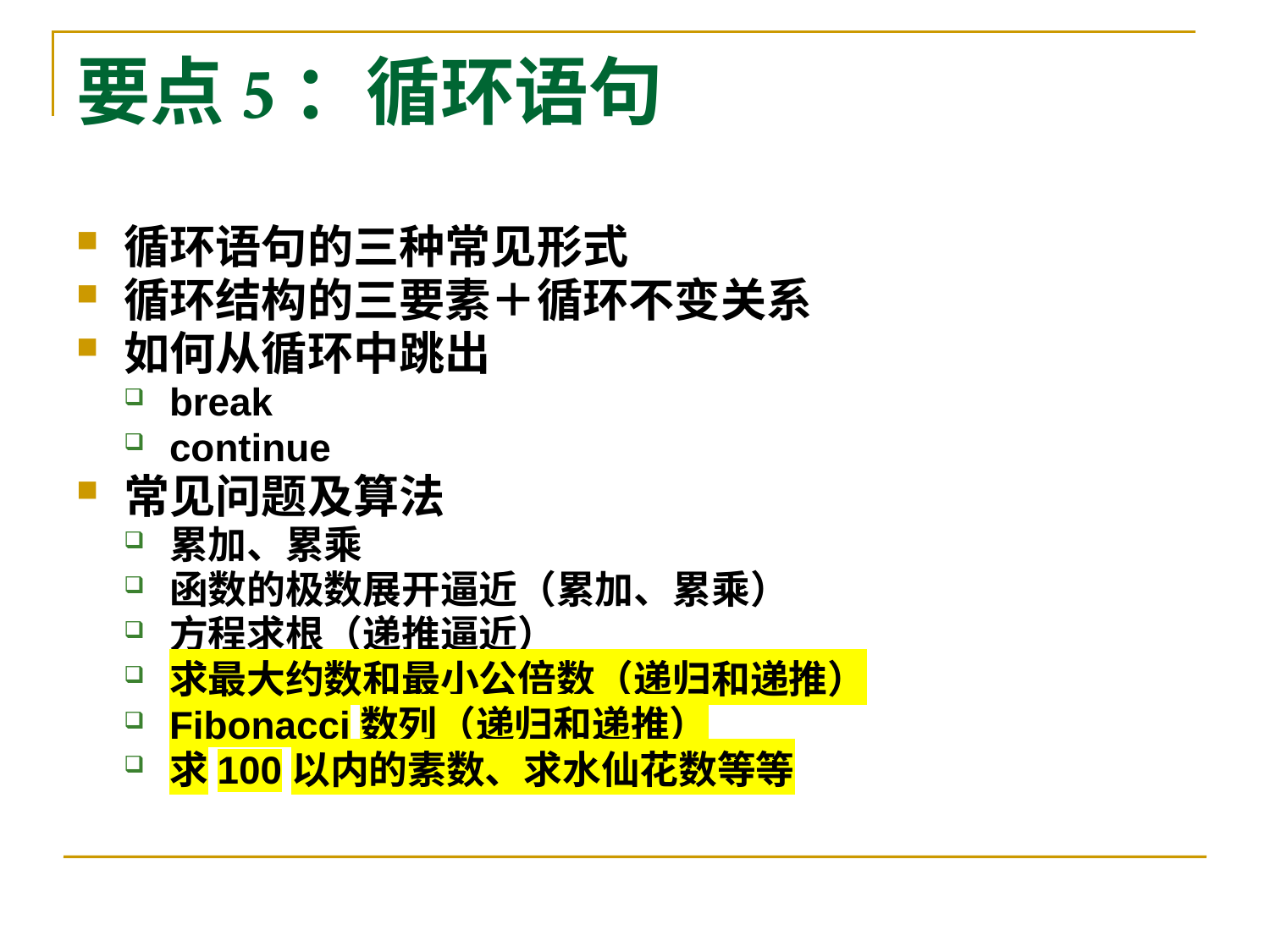

# 要点5：循环语句
循环语句的三种常见形式
循环结构的三要素＋循环不变关系
如何从循环中跳出
break
continue
常见问题及算法
累加、累乘
函数的极数展开逼近（累加、累乘）
方程求根（递推逼近）
求最大约数和最小公倍数（递归和递推）
Fibonacci数列（递归和递推）
求100以内的素数、求水仙花数等等